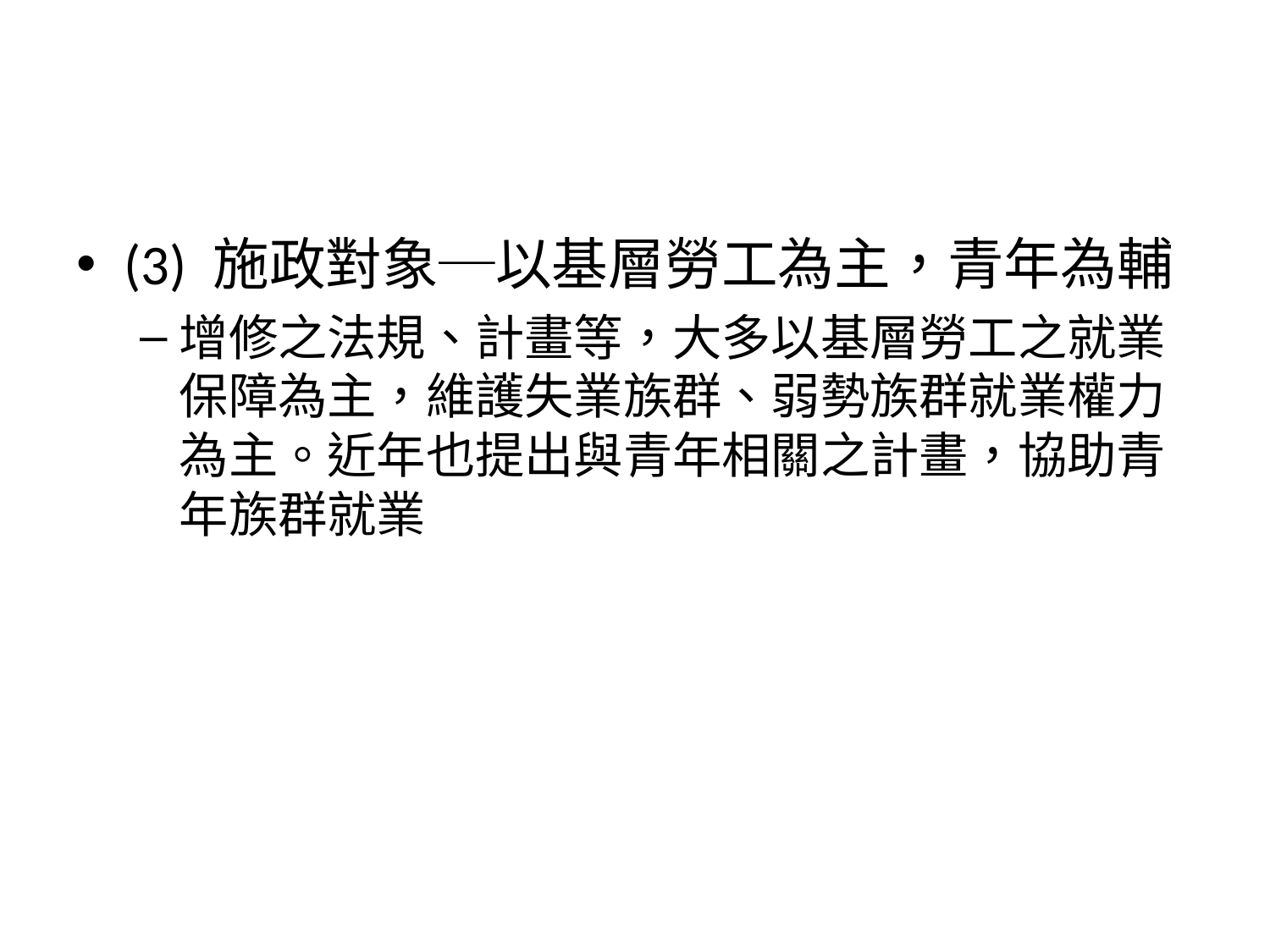

#
(3) 施政對象─以基層勞工為主，青年為輔
增修之法規、計畫等，大多以基層勞工之就業保障為主，維護失業族群、弱勢族群就業權力為主。近年也提出與青年相關之計畫，協助青年族群就業